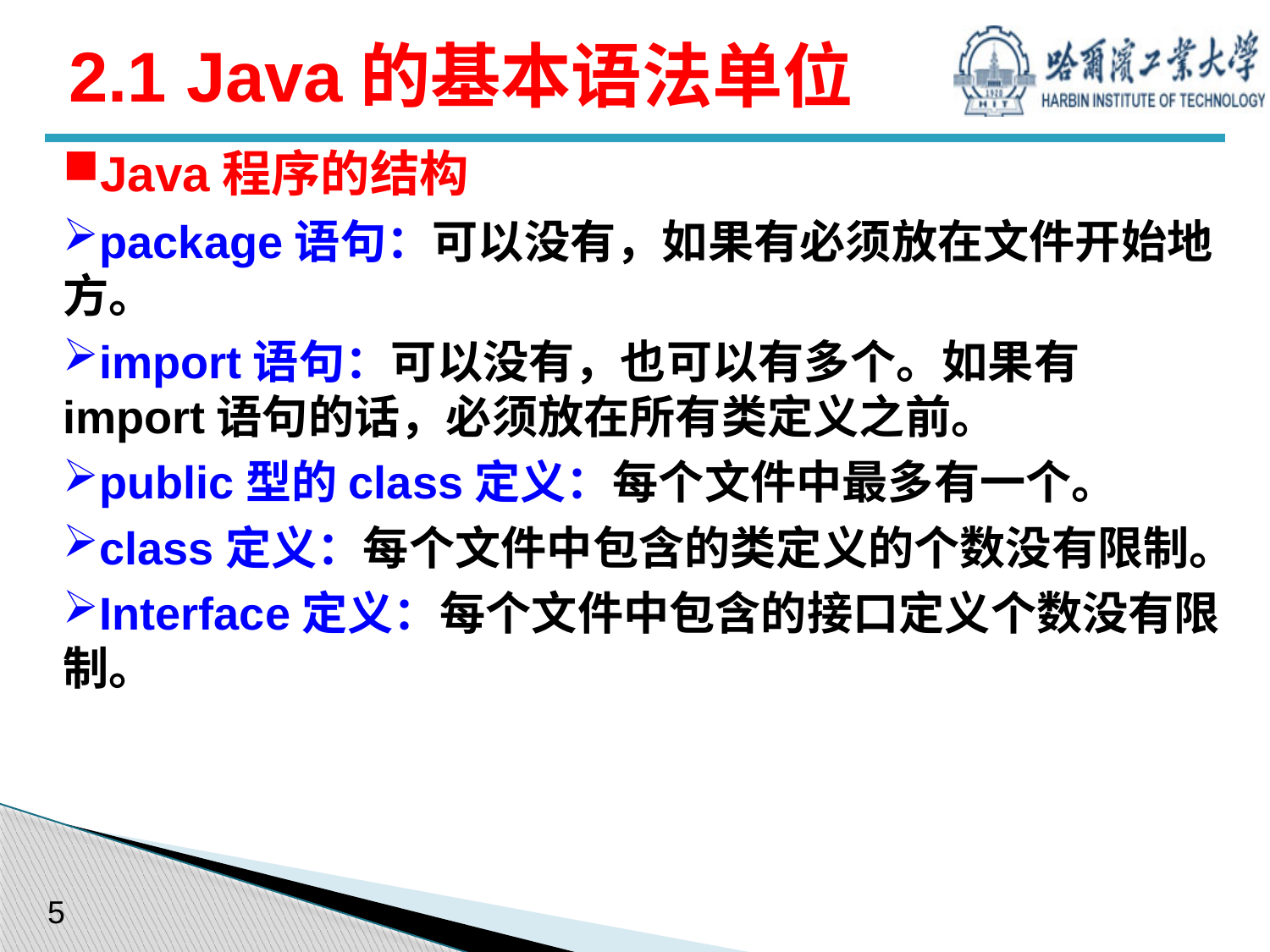

# 2.1 Java的基本语法单位
Java程序的结构
package语句：可以没有，如果有必须放在文件开始地方。
import语句：可以没有，也可以有多个。如果有import语句的话，必须放在所有类定义之前。
public型的class定义：每个文件中最多有一个。
class定义：每个文件中包含的类定义的个数没有限制。
Interface定义：每个文件中包含的接口定义个数没有限制。